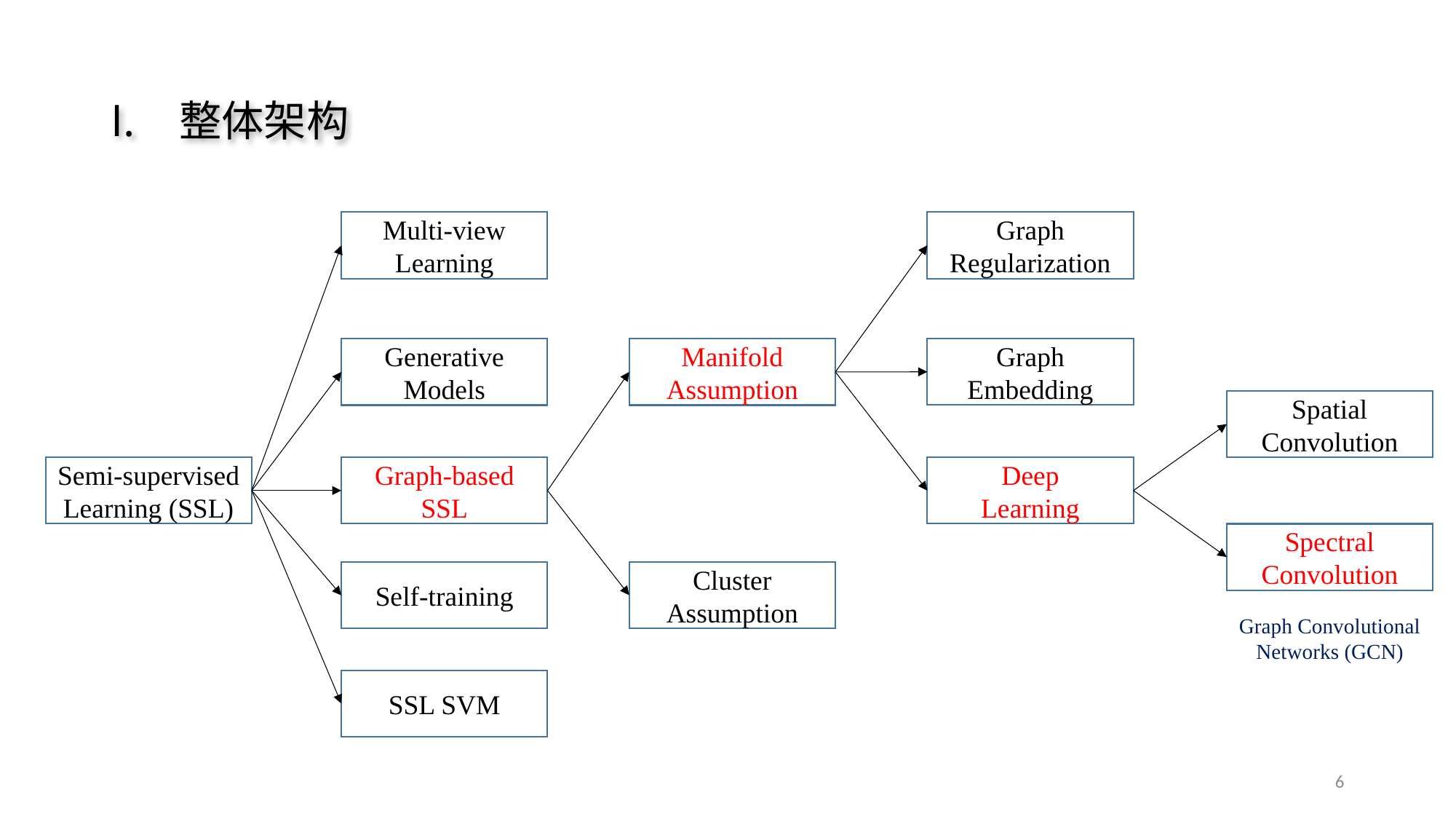

# 整体架构
Multi-view Learning
Graph Regularization
Graph Embedding
Generative Models
Manifold Assumption
Spatial Convolution
Semi-supervised Learning (SSL)
Graph-based
SSL
Deep
Learning
Spectral
Convolution
Cluster Assumption
Self-training
SSL SVM
Graph Convolutional Networks (GCN)
6